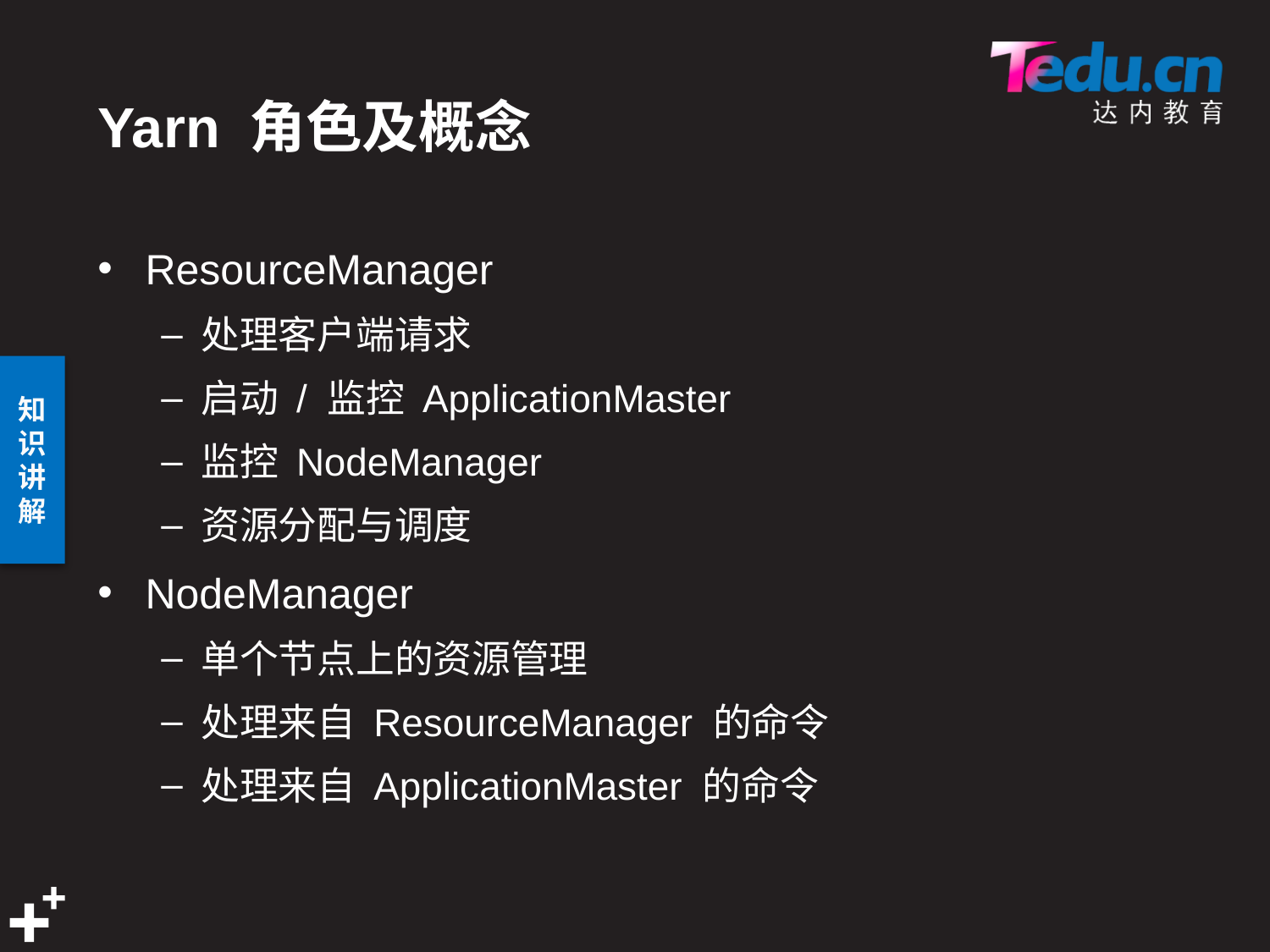

# Yarn 角色及概念
ResourceManager
处理客户端请求
启动 / 监控 ApplicationMaster
监控 NodeManager
资源分配与调度
NodeManager
单个节点上的资源管理
处理来自 ResourceManager 的命令
处理来自 ApplicationMaster 的命令